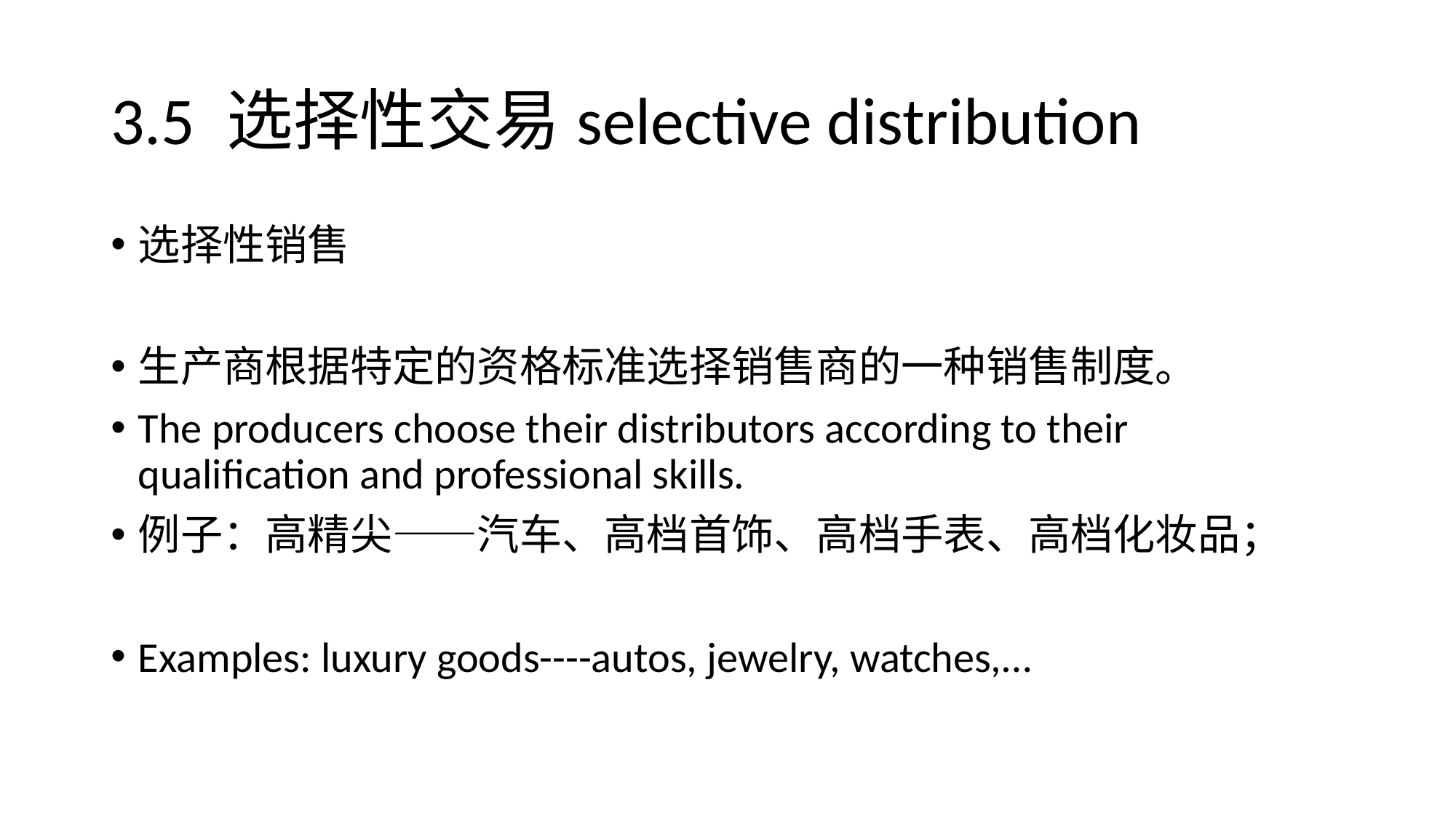

# 3.5 选择性交易selective distribution
选择性销售

生产商根据特定的资格标准选择销售商的一种销售制度。
The producers choose their distributors according to their qualification and professional skills.
例子：高精尖——汽车、高档首饰、高档手表、高档化妆品；

Examples: luxury goods----autos, jewelry, watches,…